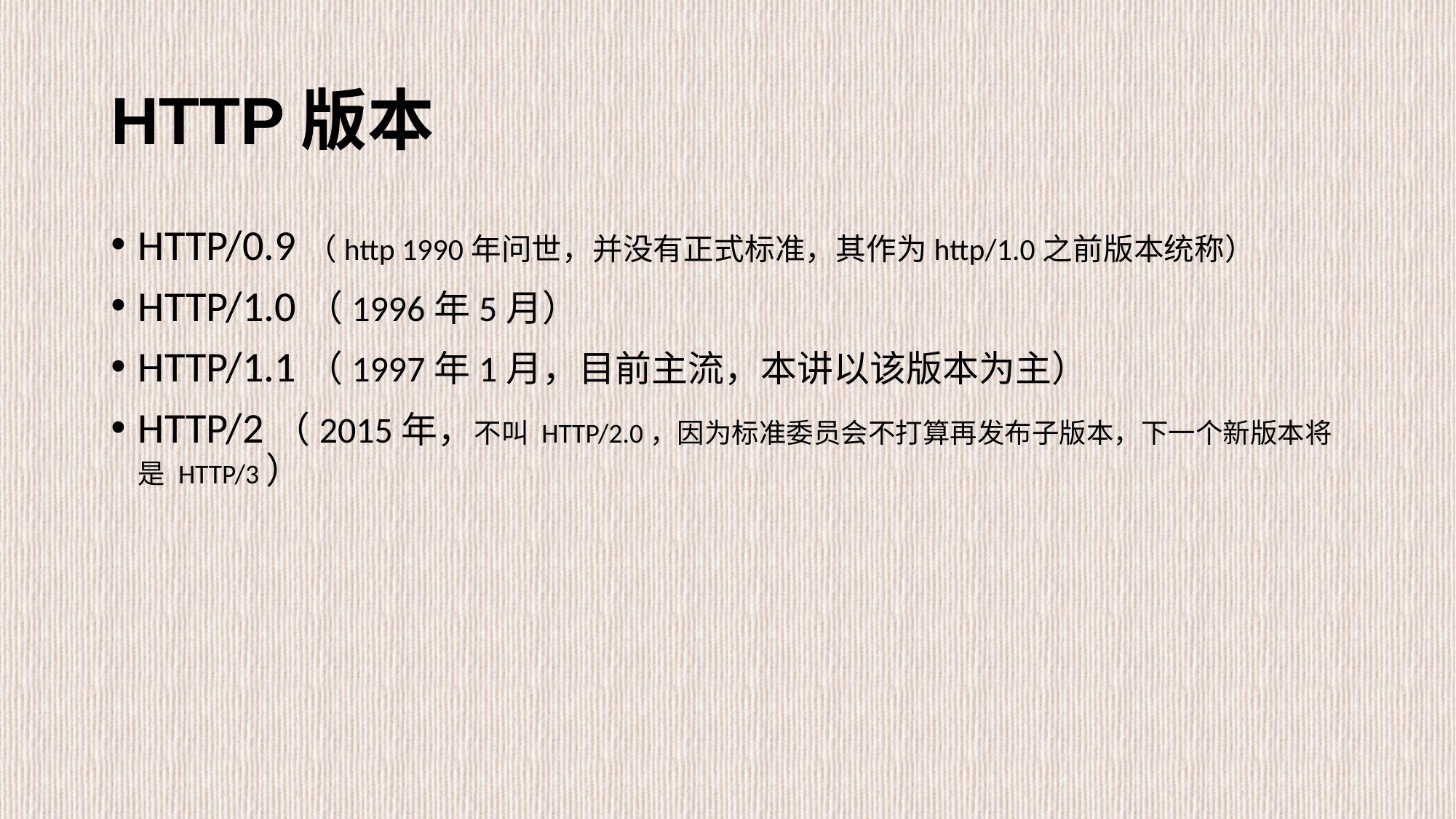

# HTTP版本
HTTP/0.9（http 1990年问世，并没有正式标准，其作为http/1.0之前版本统称）
HTTP/1.0（1996年5月）
HTTP/1.1（1997年1月，目前主流，本讲以该版本为主）
HTTP/2（2015年，不叫 HTTP/2.0，因为标准委员会不打算再发布子版本，下一个新版本将是 HTTP/3）